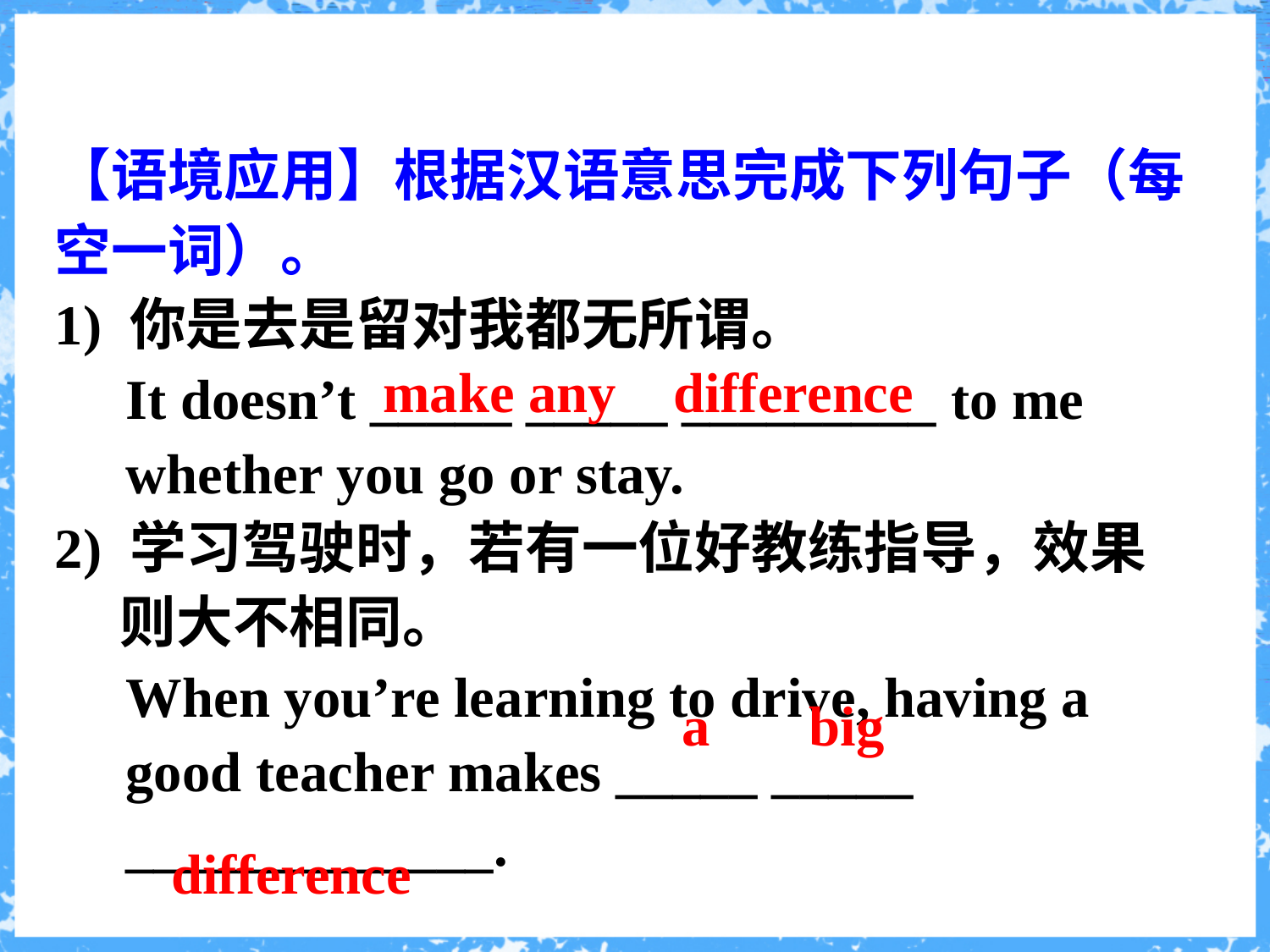

【语境应用】根据汉语意思完成下列句子（每空一词）。
1) 你是去是留对我都无所谓。
     It doesn’t _____ _____ _________ to me
     whether you go or stay.
2) 学习驾驶时，若有一位好教练指导，效果
    则大不相同。
     When you’re learning to drive, having a
     good teacher makes _____ _____
     _____________.
make any    difference
                                    a       big
difference